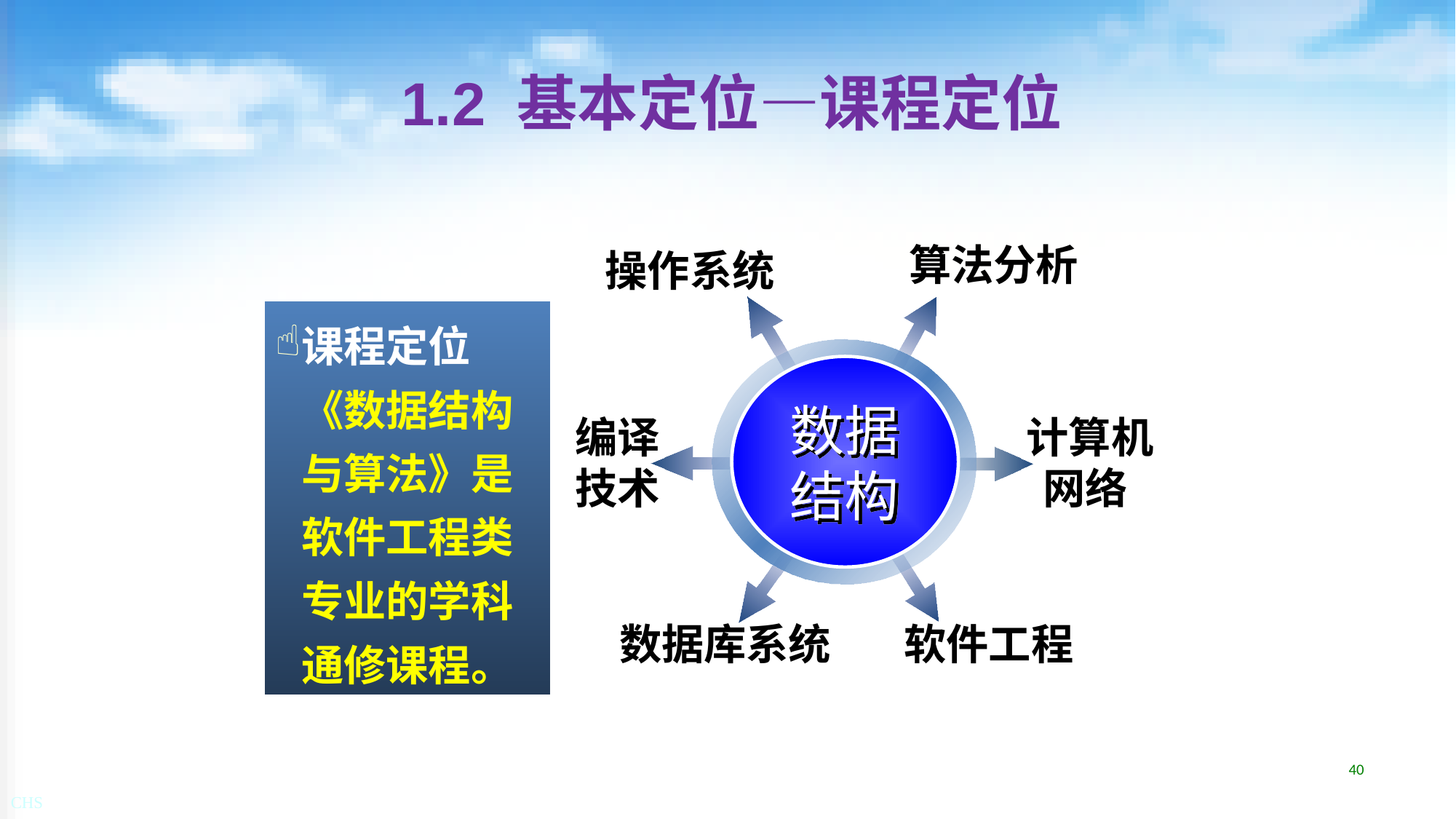

# 1.2 基本定位—课程定位
算法分析
操作系统
课程定位《数据结构与算法》是软件工程类专业的学科通修课程。

数据
结构
数据
结构
编译技术
计算机网络

数据库系统
软件工程
40